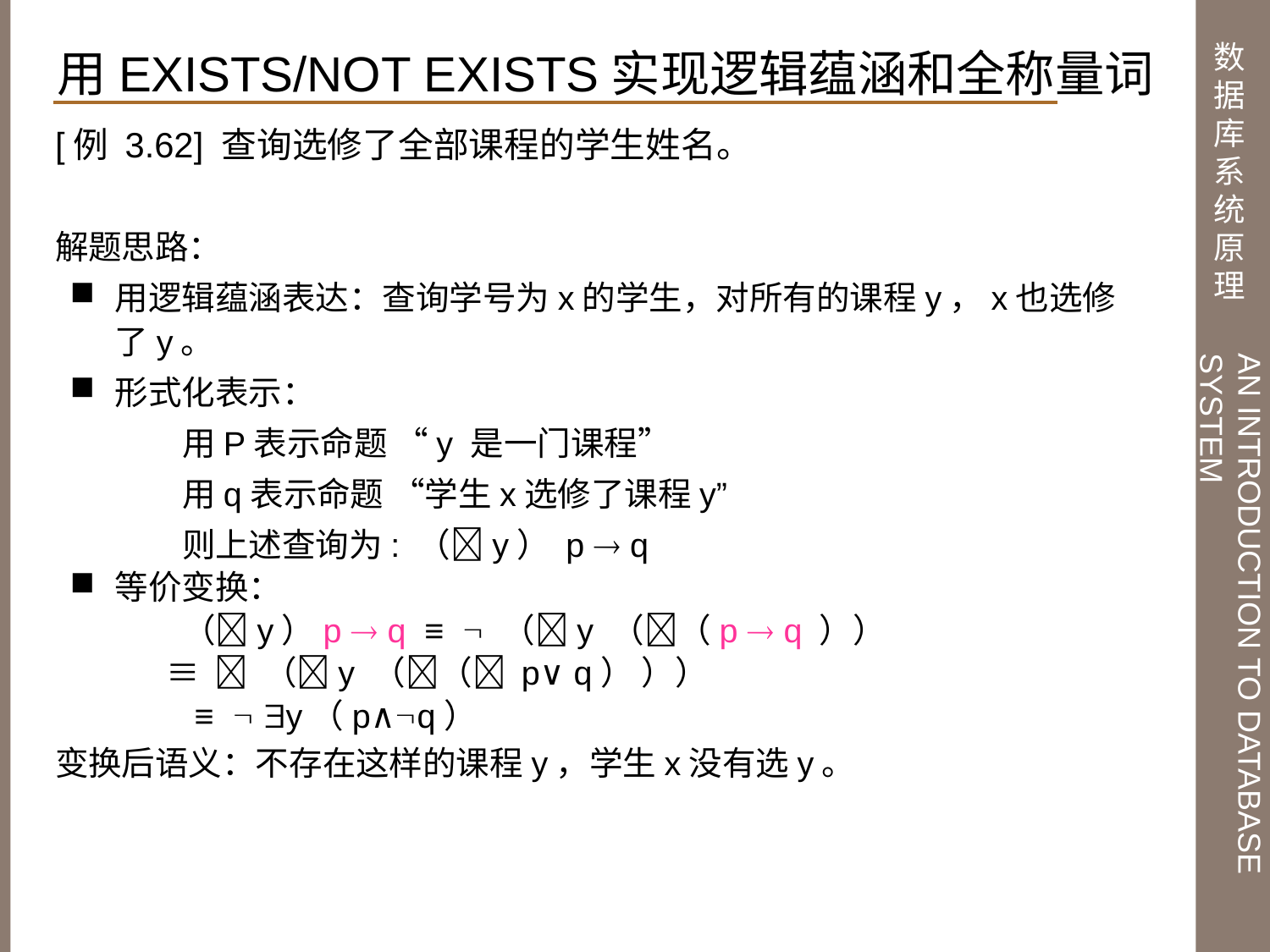

用EXISTS/NOT EXISTS实现逻辑蕴涵和全称量词

[例 3.62] 查询选修了全部课程的学生姓名。

解题思路：
用逻辑蕴涵表达：查询学号为x的学生，对所有的课程y，x也选修了y。
形式化表示：
	用P表示命题 “y 是一门课程”
	用q表示命题 “学生x选修了课程y”
	则上述查询为: （∀y） p → q
等价变换：
    	（∀y）p → q  ≡  ¬ （∃y （¬（p → q ））
               ≡  ¬ （∃y （¬（¬ p∨ q） ））
               ≡  ¬ ∃y（p∧¬q）
变换后语义：不存在这样的课程y，学生x没有选y。